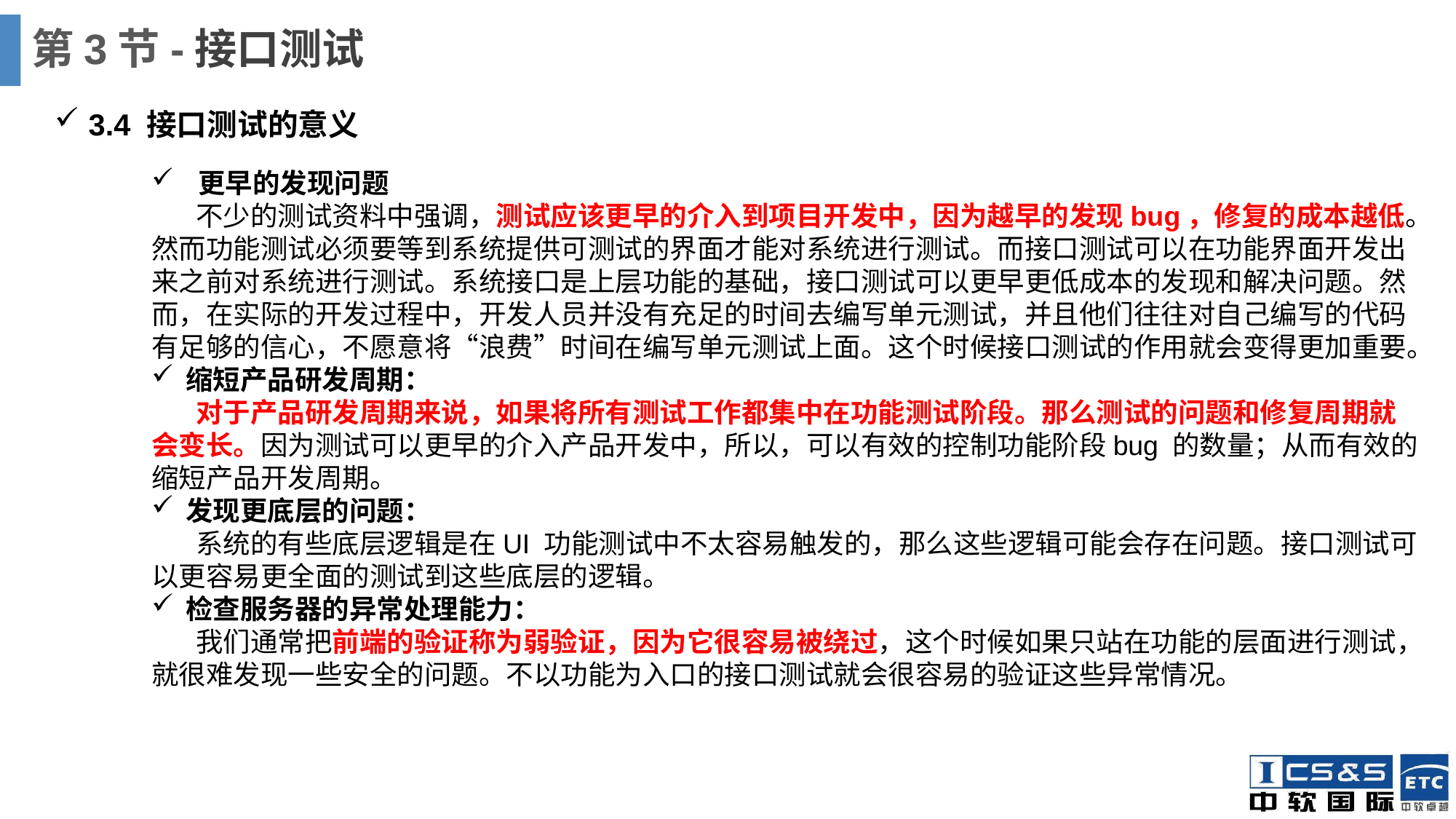

# 第3节-接口测试
3.4 接口测试的意义
 更早的发现问题
 不少的测试资料中强调，测试应该更早的介入到项目开发中，因为越早的发现bug，修复的成本越低。然而功能测试必须要等到系统提供可测试的界面才能对系统进行测试。而接口测试可以在功能界面开发出来之前对系统进行测试。系统接口是上层功能的基础，接口测试可以更早更低成本的发现和解决问题。然而，在实际的开发过程中，开发人员并没有充足的时间去编写单元测试，并且他们往往对自己编写的代码有足够的信心，不愿意将“浪费”时间在编写单元测试上面。这个时候接口测试的作用就会变得更加重要。
缩短产品研发周期：
 对于产品研发周期来说，如果将所有测试工作都集中在功能测试阶段。那么测试的问题和修复周期就会变长。因为测试可以更早的介入产品开发中，所以，可以有效的控制功能阶段bug 的数量；从而有效的缩短产品开发周期。
发现更底层的问题：
 系统的有些底层逻辑是在UI 功能测试中不太容易触发的，那么这些逻辑可能会存在问题。接口测试可以更容易更全面的测试到这些底层的逻辑。
检查服务器的异常处理能力：
 我们通常把前端的验证称为弱验证，因为它很容易被绕过，这个时候如果只站在功能的层面进行测试，就很难发现一些安全的问题。不以功能为入口的接口测试就会很容易的验证这些异常情况。